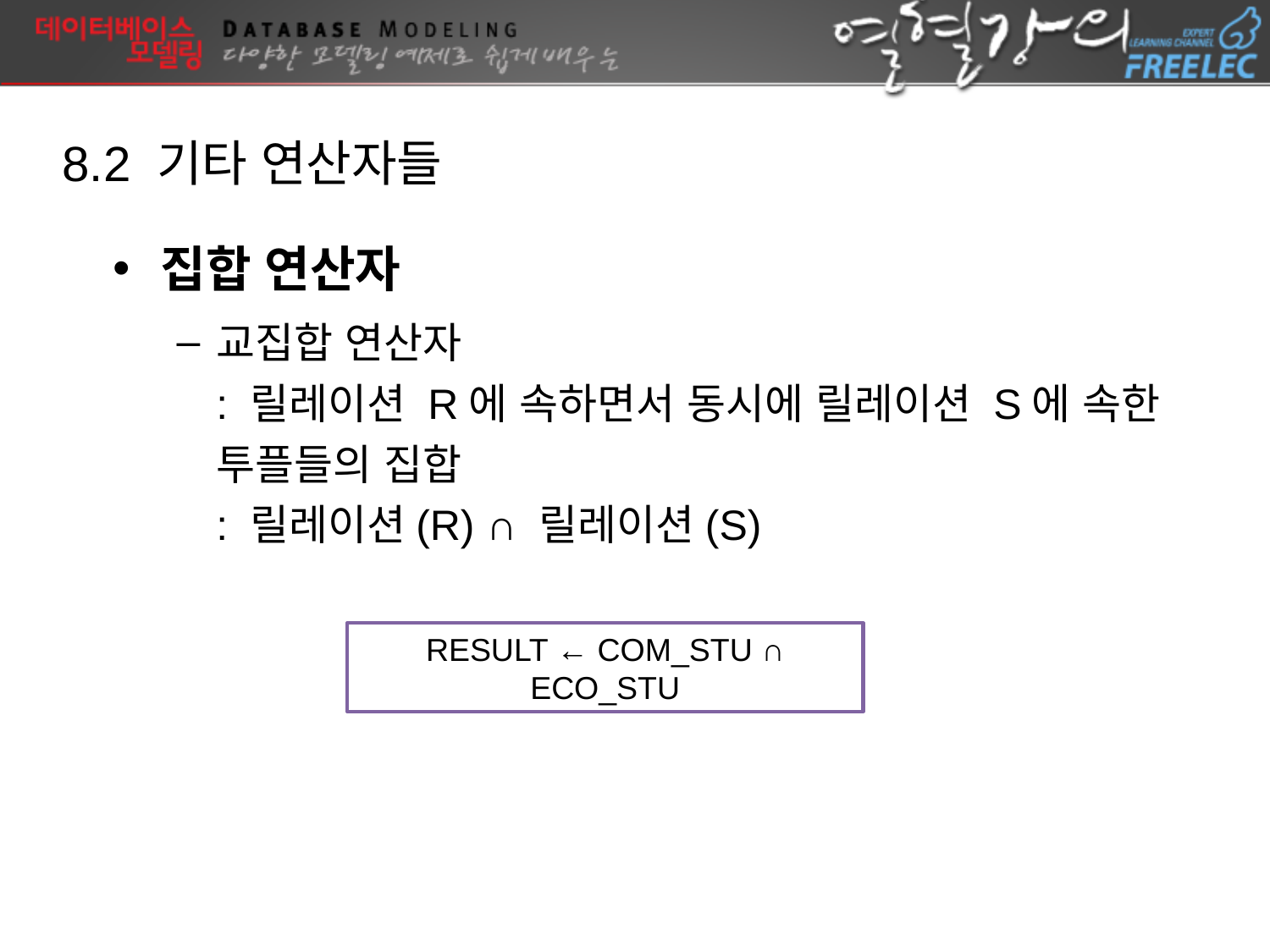

8.2 기타 연산자들
집합 연산자
교집합 연산자
: 릴레이션 R에 속하면서 동시에 릴레이션 S에 속한
투플들의 집합
: 릴레이션(R) ∩ 릴레이션(S)
RESULT ← COM_STU ∩ ECO_STU